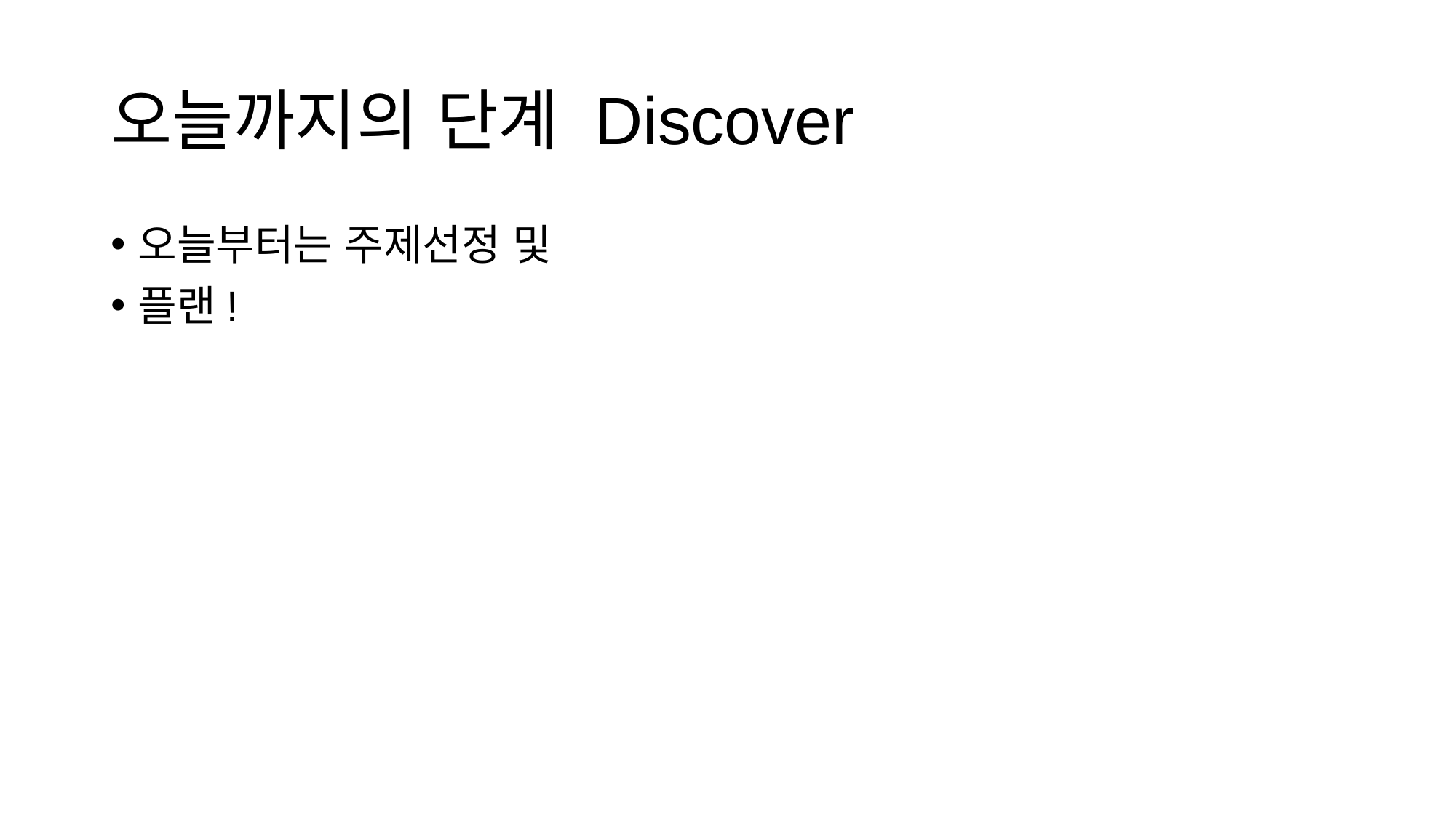

# 오늘까지의 단계 Discover
오늘부터는 주제선정 및
플랜!